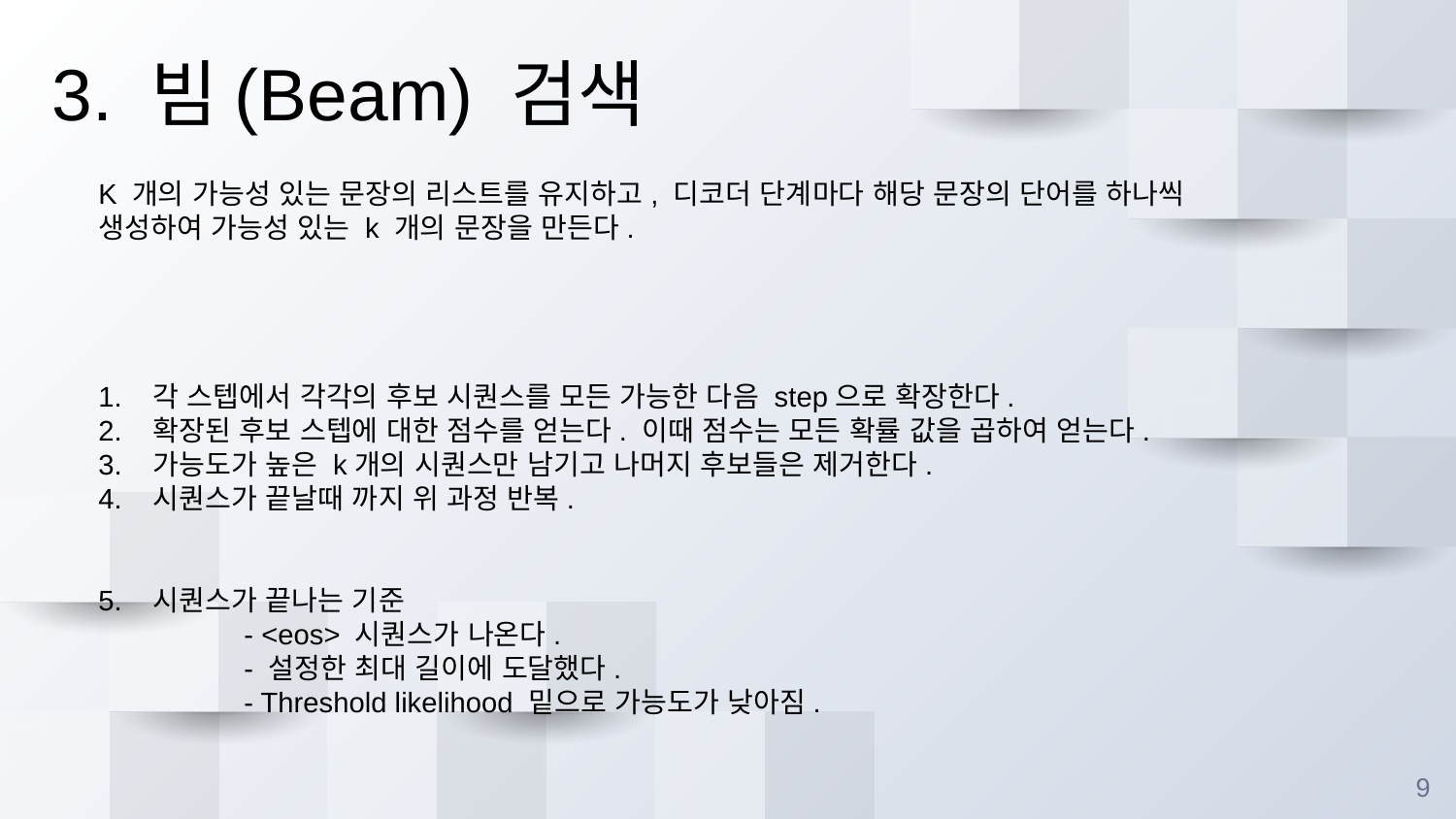

3. 빔(Beam) 검색
K 개의 가능성 있는 문장의 리스트를 유지하고, 디코더 단계마다 해당 문장의 단어를 하나씩 생성하여 가능성 있는 k 개의 문장을 만든다.

각 스텝에서 각각의 후보 시퀀스를 모든 가능한 다음 step으로 확장한다.
확장된 후보 스텝에 대한 점수를 얻는다. 이때 점수는 모든 확률 값을 곱하여 얻는다.
가능도가 높은 k개의 시퀀스만 남기고 나머지 후보들은 제거한다.
시퀀스가 끝날때 까지 위 과정 반복.

시퀀스가 끝나는 기준
	- <eos> 시퀀스가 나온다.
	- 설정한 최대 길이에 도달했다.
	- Threshold likelihood 밑으로 가능도가 낮아짐.
9